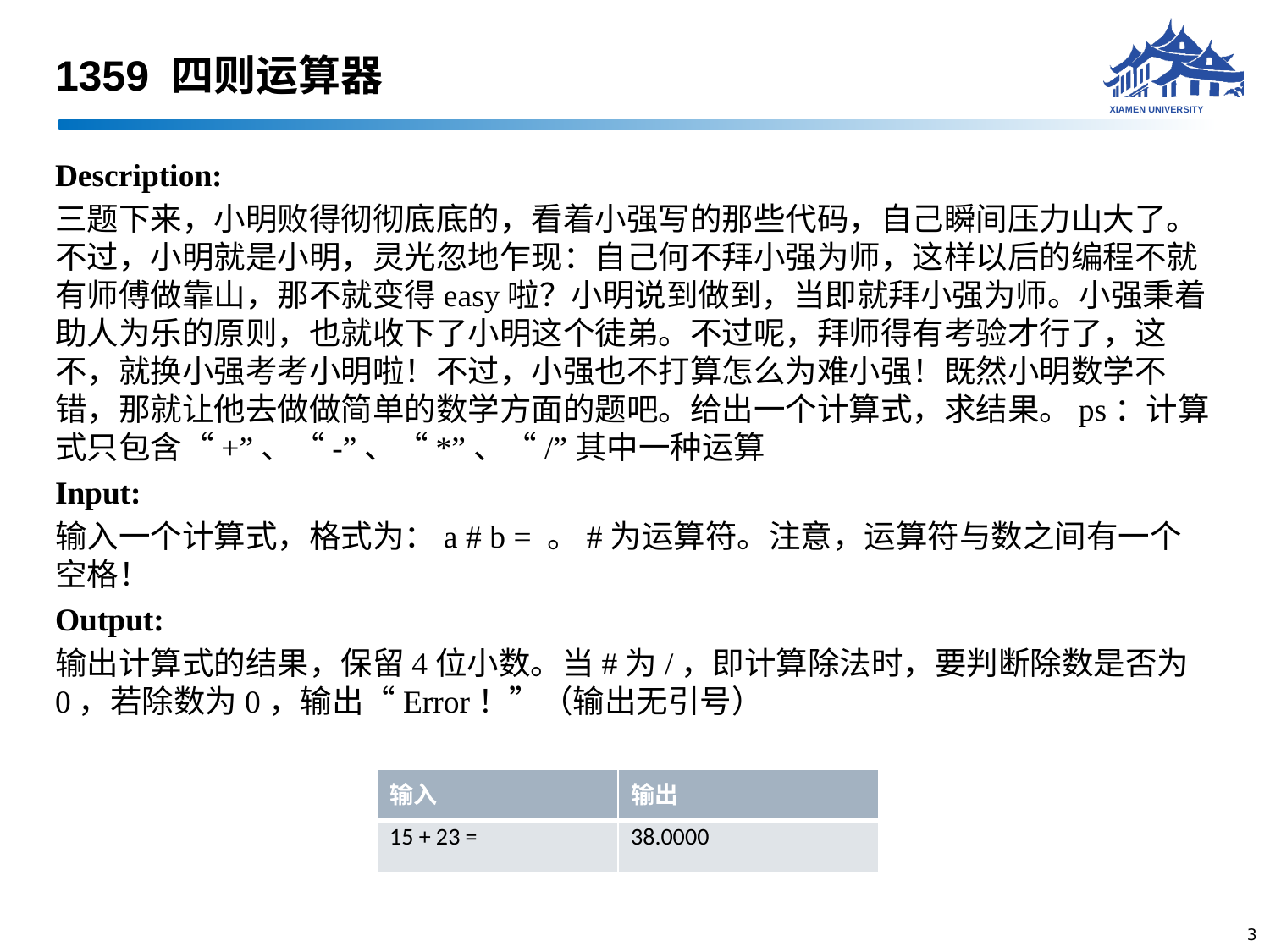

# 1359 四则运算器
Description:
三题下来，小明败得彻彻底底的，看着小强写的那些代码，自己瞬间压力山大了。不过，小明就是小明，灵光忽地乍现：自己何不拜小强为师，这样以后的编程不就有师傅做靠山，那不就变得easy啦？小明说到做到，当即就拜小强为师。小强秉着助人为乐的原则，也就收下了小明这个徒弟。不过呢，拜师得有考验才行了，这不，就换小强考考小明啦！不过，小强也不打算怎么为难小强！既然小明数学不错，那就让他去做做简单的数学方面的题吧。给出一个计算式，求结果。ps：计算式只包含“+”、“-”、“*”、“/”其中一种运算
Input:
输入一个计算式，格式为：a # b = 。#为运算符。注意，运算符与数之间有一个空格！
Output:
输出计算式的结果，保留4位小数。当#为/，即计算除法时，要判断除数是否为0，若除数为0，输出“Error！”（输出无引号）
| 输入 | 输出 |
| --- | --- |
| 15 + 23 = | 38.0000 |
3